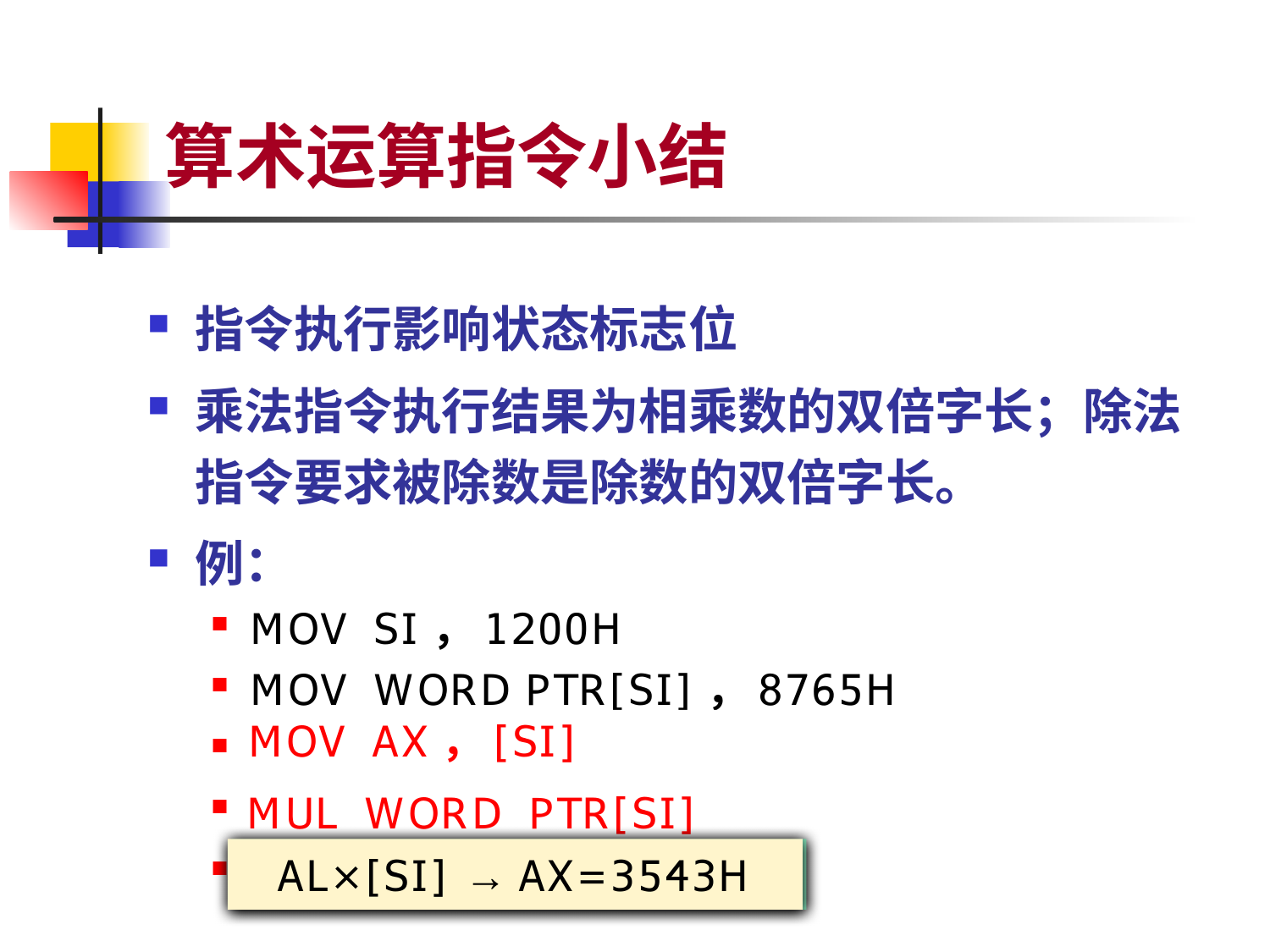

# 算术运算指令小结
指令执行影响状态标志位
乘法指令执行结果为相乘数的双倍字长；除法指令要求被除数是除数的双倍字长。
例：
MOV  SI，1200H
MOV  WORD PTR[SI]，8765H
MOV  AL，[SI]
INC  SI
MUL  BYTE  PTR[SI]
MOV  AX，[SI]
MUL  WORD  PTR[SI]
IMUL  BYTE  PTR[SI]
AL×[SI] → AX=3543H
AX×[SI] → DX AX
112